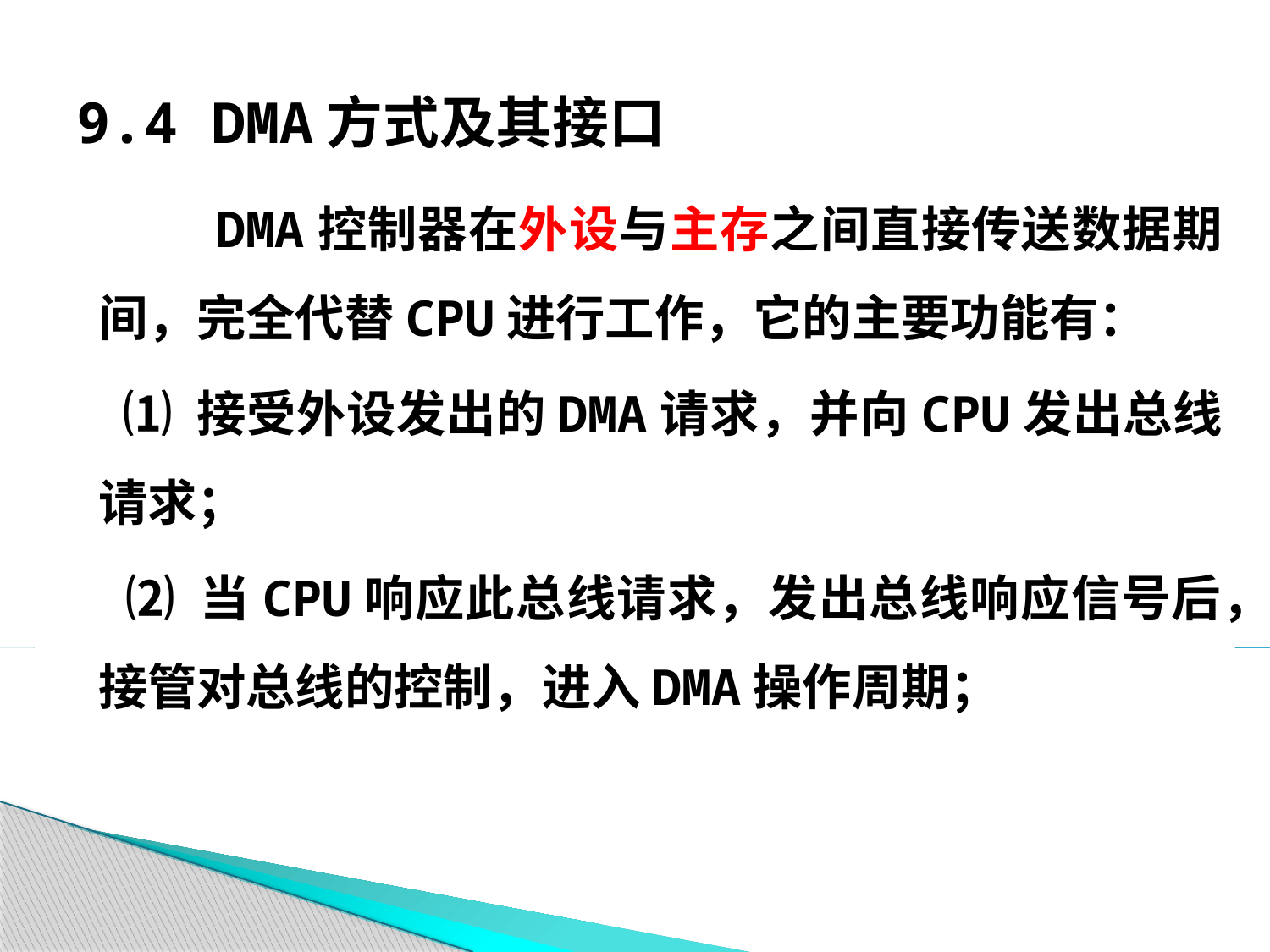

# 9.4 DMA方式及其接口
     DMA控制器在外设与主存之间直接传送数据期间，完全代替CPU进行工作，它的主要功能有：
     ⑴ 接受外设发出的DMA请求，并向CPU发出总线请求；
     ⑵ 当CPU响应此总线请求，发出总线响应信号后，接管对总线的控制，进入DMA操作周期；